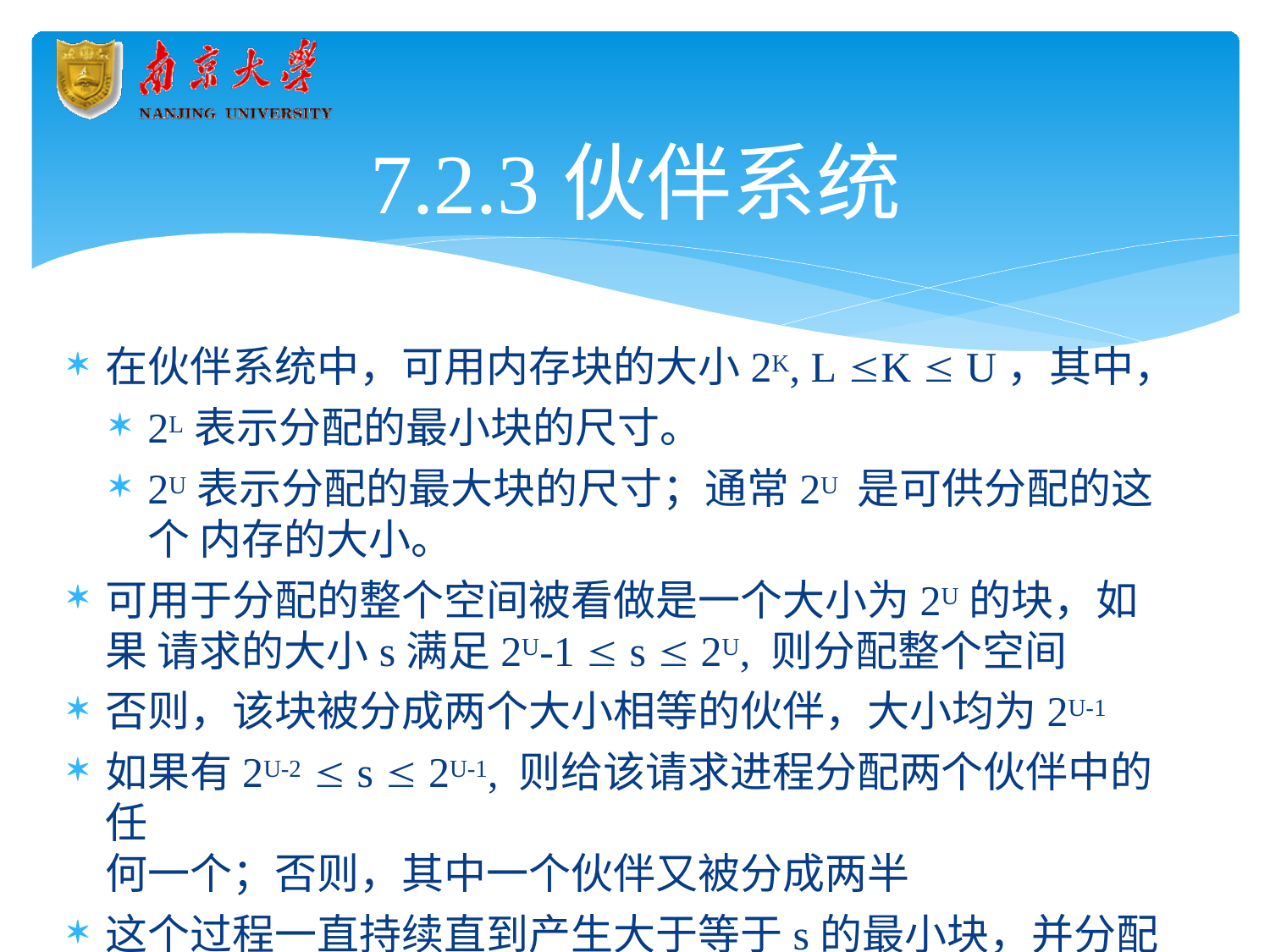

# 7.2.3	伙伴系统
在伙伴系统中，可用内存块的大小2K, L ≤K ≤ U，其中，
2L表示分配的最小块的尺寸。
2U表示分配的最大块的尺寸；通常2U 是可供分配的这个 内存的大小。
可用于分配的整个空间被看做是一个大小为2U的块，如果 请求的大小s满足2U-1 ≤ s ≤ 2U, 则分配整个空间
否则，该块被分成两个大小相等的伙伴，大小均为2U-1
如果有2U-2 ≤ s ≤ 2U-1, 则给该请求进程分配两个伙伴中的任
何一个；否则，其中一个伙伴又被分成两半
这个过程一直持续直到产生大于等于s的最小块，并分配之